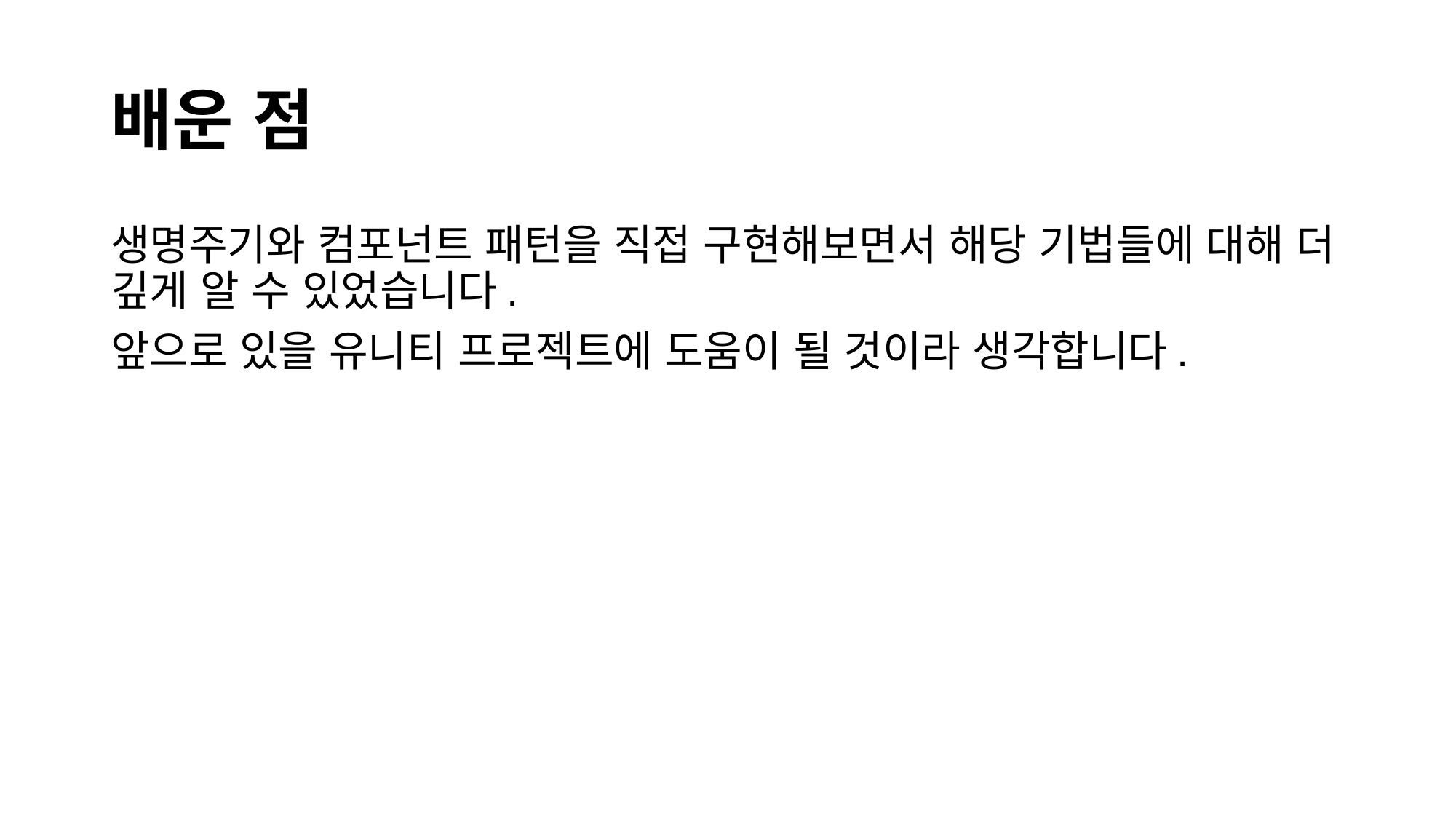

# 배운 점
생명주기와 컴포넌트 패턴을 직접 구현해보면서 해당 기법들에 대해 더 깊게 알 수 있었습니다.
앞으로 있을 유니티 프로젝트에 도움이 될 것이라 생각합니다.